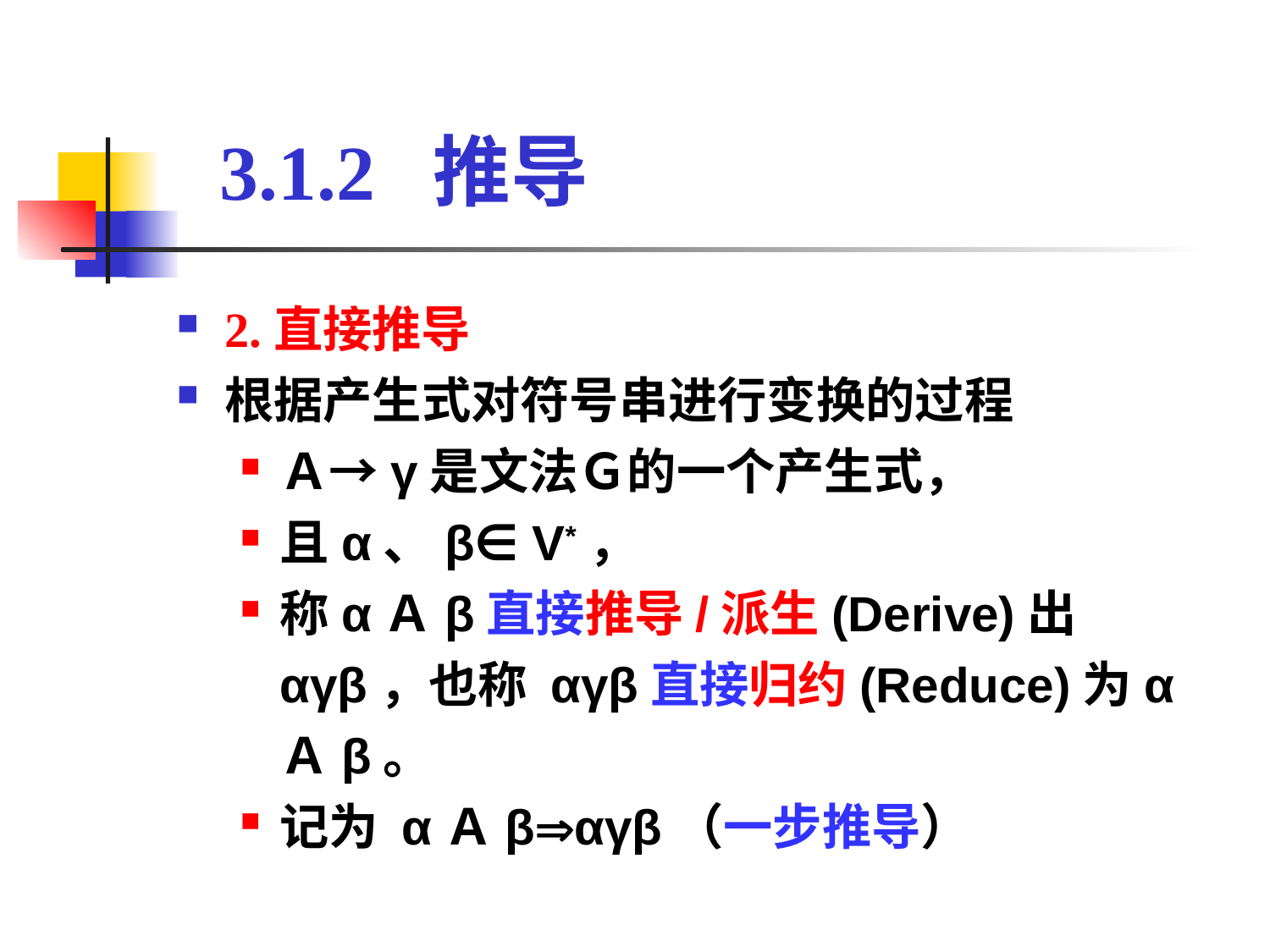

# 3.1.2  推导
2.直接推导
根据产生式对符号串进行变换的过程
Ａ→γ是文法Ｇ的一个产生式，
且α、β∈ V*，
称αＡβ直接推导/派生(Derive)出αγβ，也称 αγβ直接归约(Reduce)为αＡβ。
记为 αＡβ⇒αγβ（一步推导）